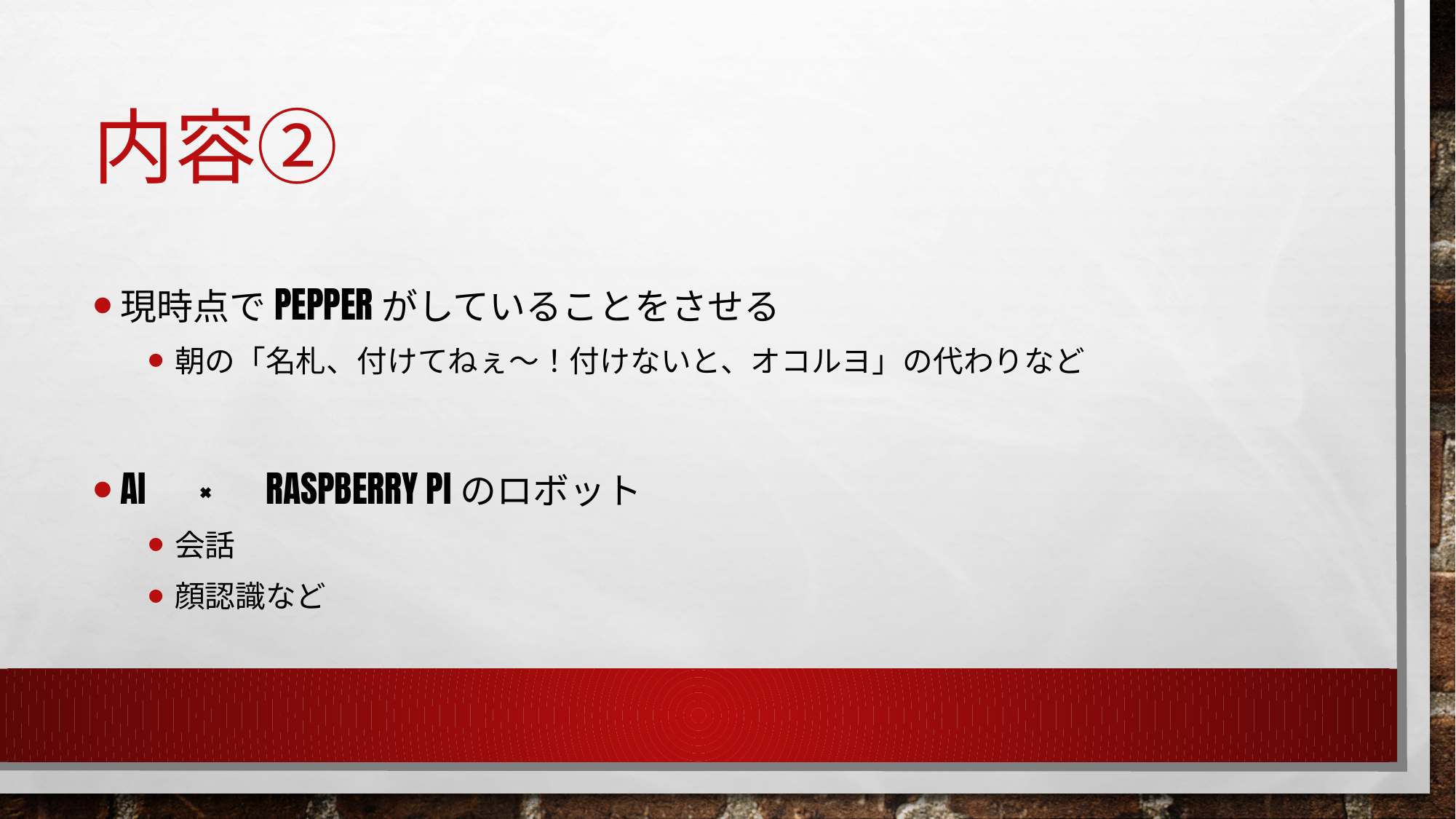

# 内容②
現時点でPepperがしていることをさせる
朝の「名札、付けてねぇ～！付けないと、オコルヨ」の代わりなど

AI　×　Raspberry Piのロボット
会話
顔認識など